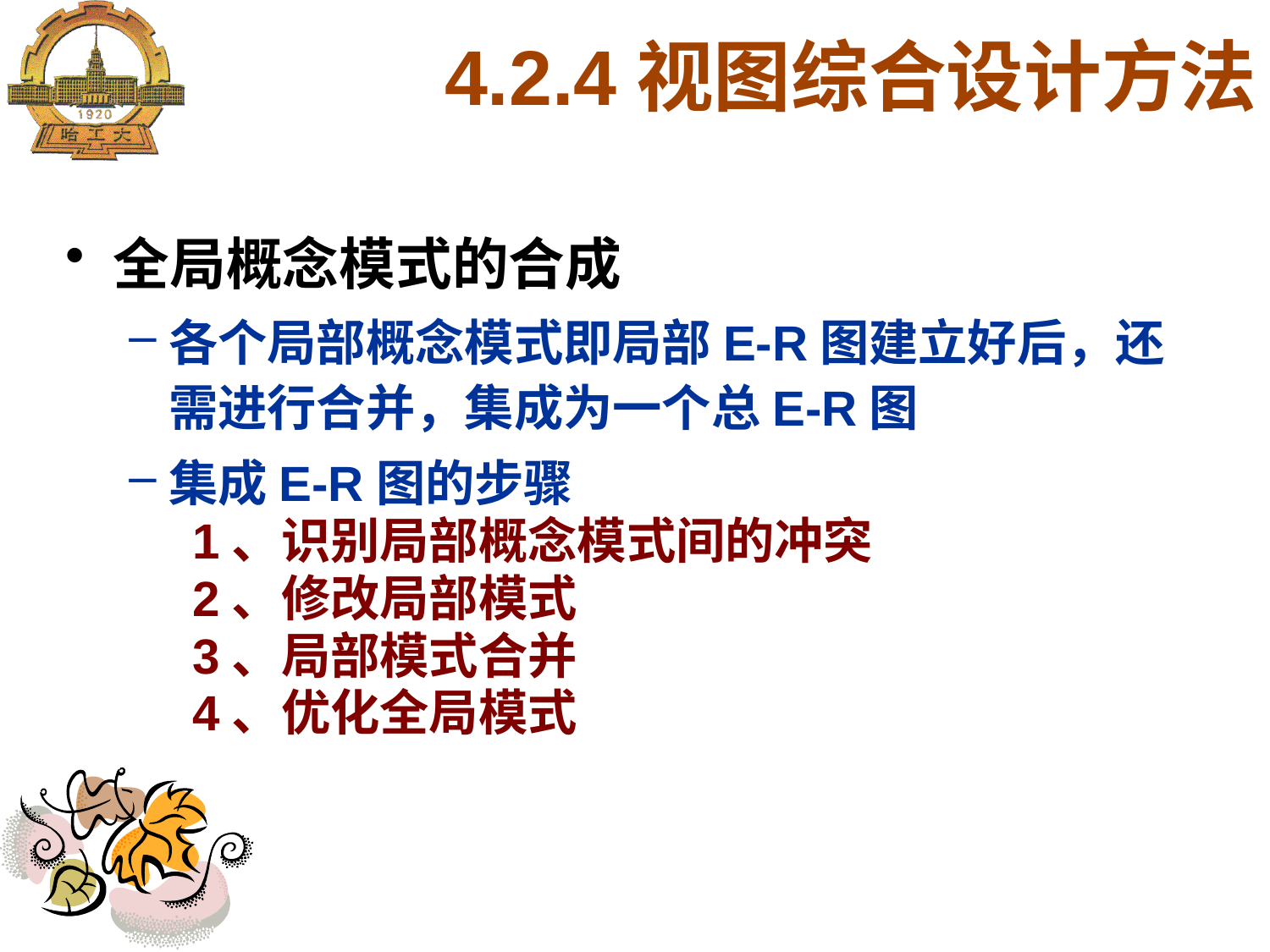

4.2.4视图综合设计方法
全局概念模式的合成
各个局部概念模式即局部E-R图建立好后，还需进行合并，集成为一个总E-R图
集成E-R图的步骤
1、识别局部概念模式间的冲突
2、修改局部模式
3、局部模式合并
4、优化全局模式